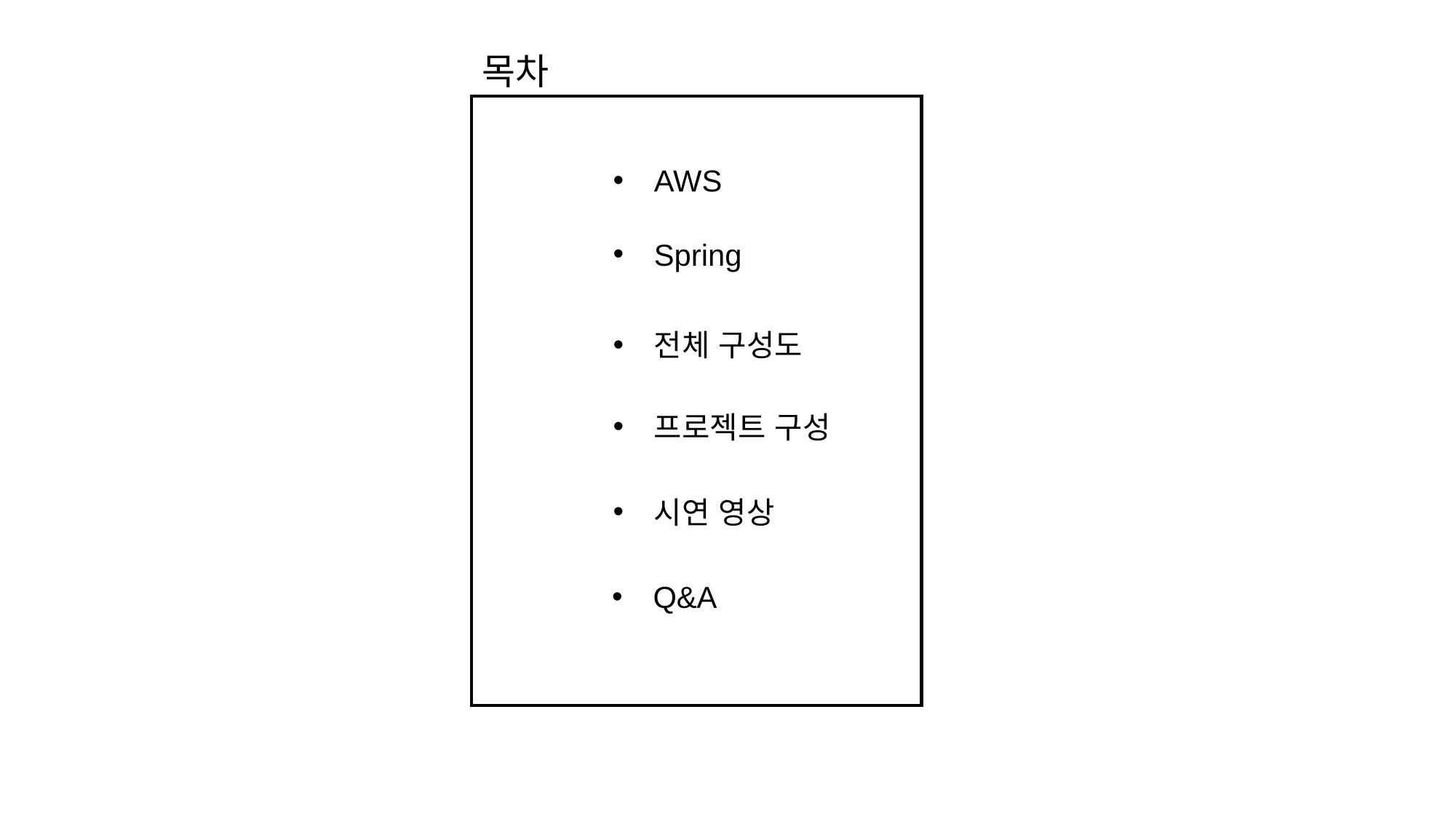

목차

AWS
Spring
전체 구성도
프로젝트 구성
시연 영상
Q&A